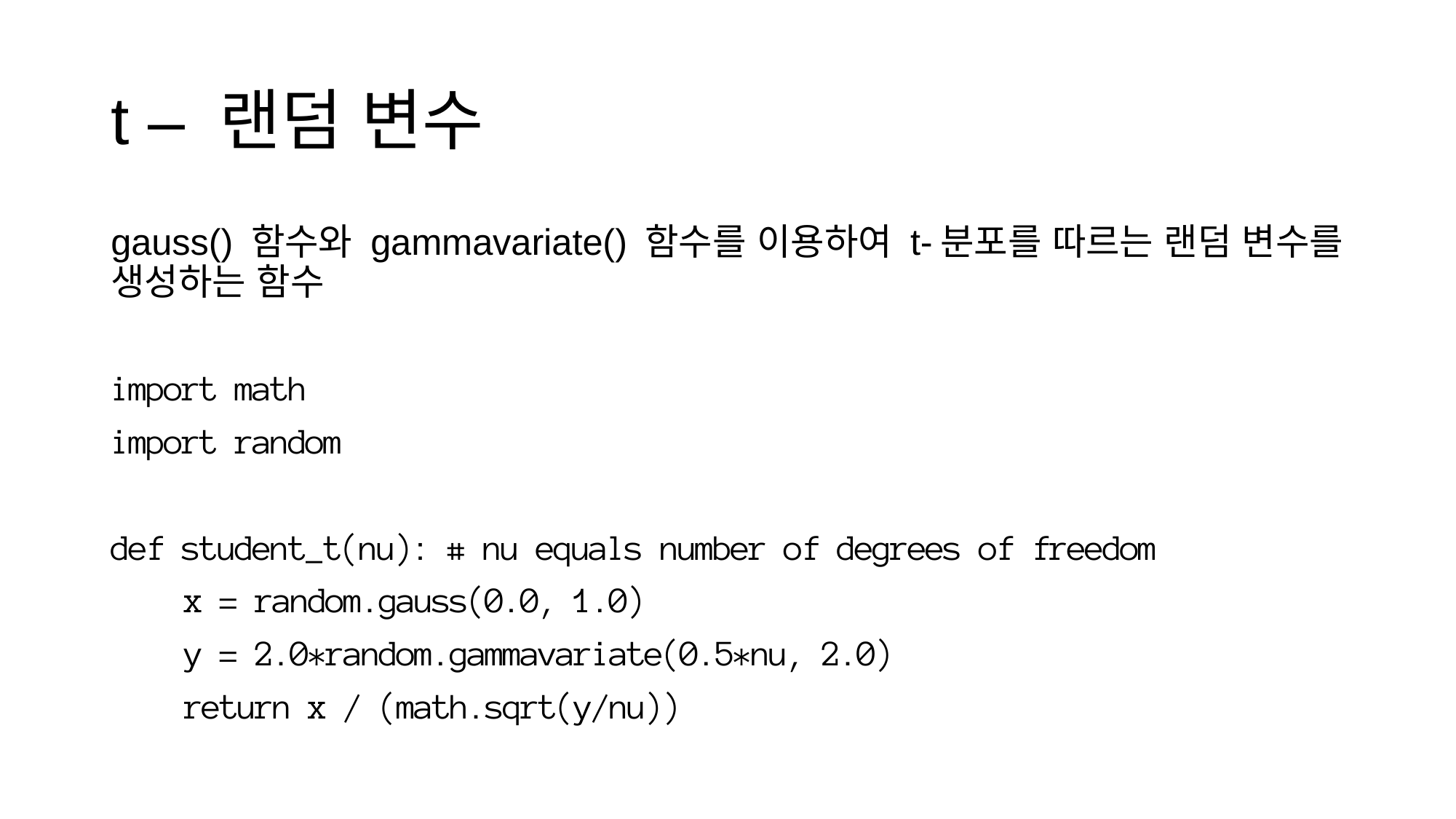

# t – 랜덤 변수
gauss() 함수와 gammavariate() 함수를 이용하여 t-분포를 따르는 랜덤 변수를 생성하는 함수

import math
import random

def student_t(nu): # nu equals number of degrees of freedom
    x = random.gauss(0.0, 1.0)
    y = 2.0*random.gammavariate(0.5*nu, 2.0)
    return x / (math.sqrt(y/nu))